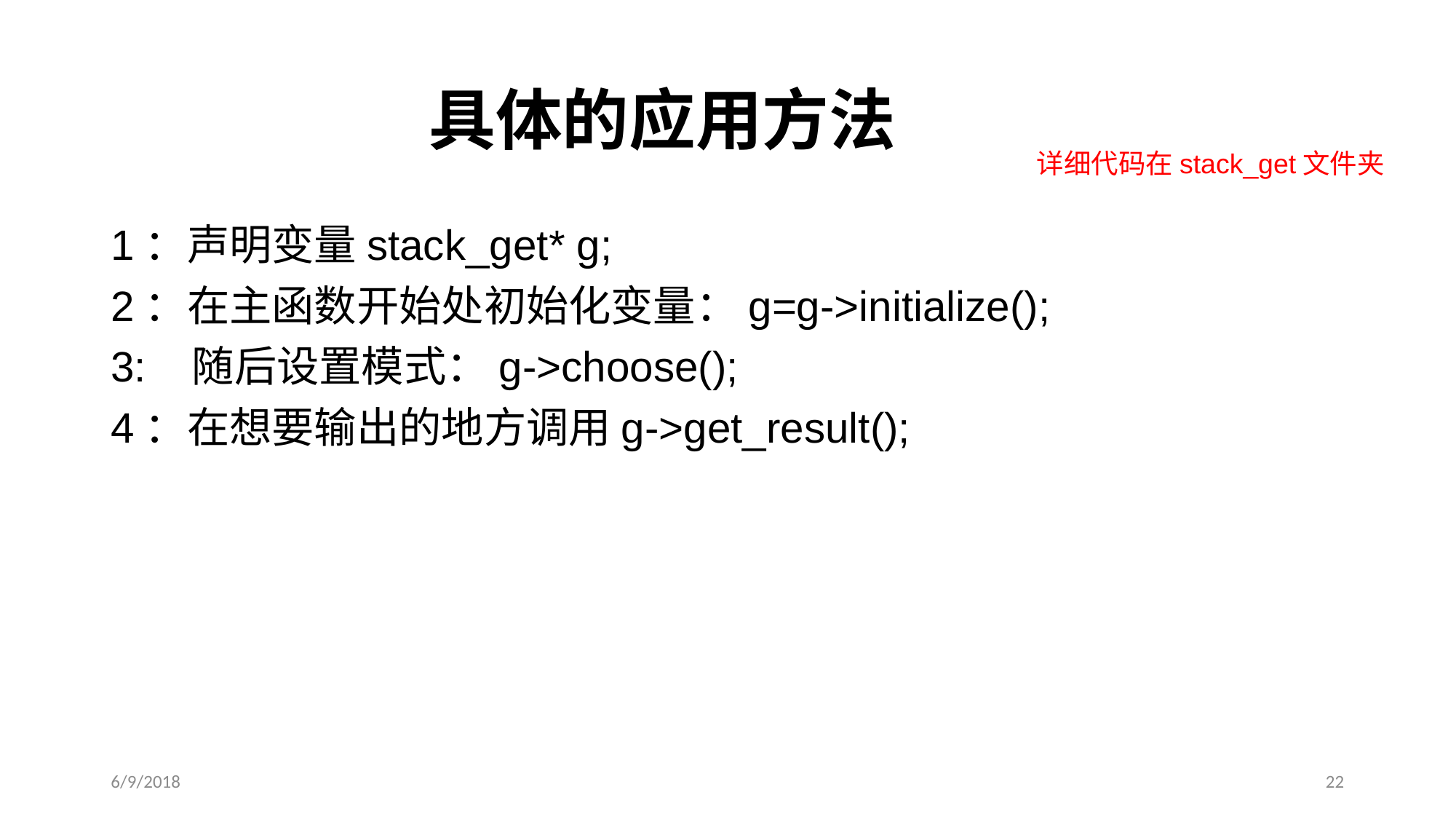

# 具体的应用方法
详细代码在stack_get文件夹
1：声明变量stack_get* g;
2：在主函数开始处初始化变量：g=g->initialize();
3:   随后设置模式：g->choose();
4：在想要输出的地方调用g->get_result();

6/9/2018
22